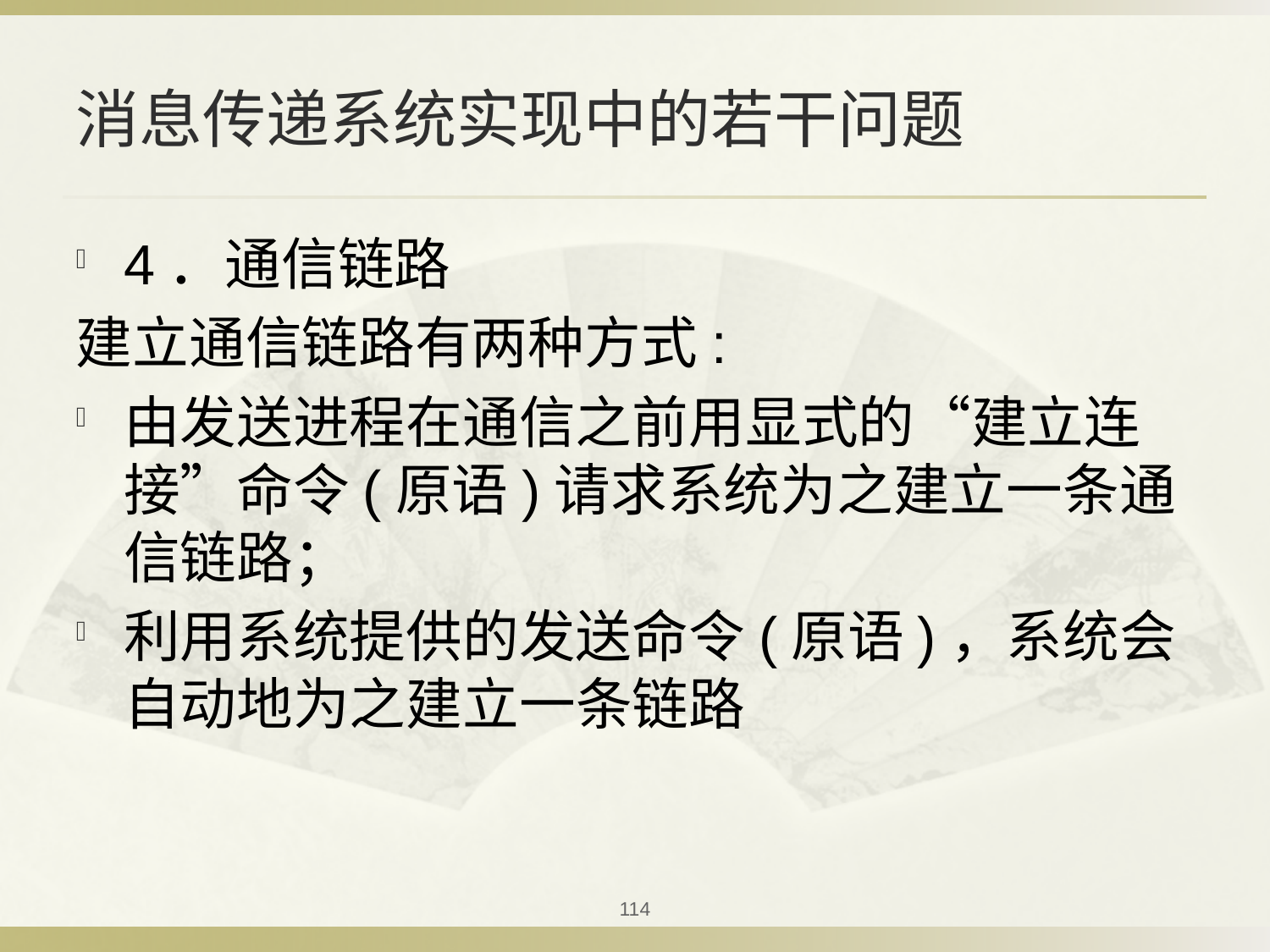

# 消息传递系统实现中的若干问题
4．通信链路
建立通信链路有两种方式:
由发送进程在通信之前用显式的“建立连接”命令(原语)请求系统为之建立一条通信链路；
利用系统提供的发送命令(原语)，系统会自动地为之建立一条链路
114